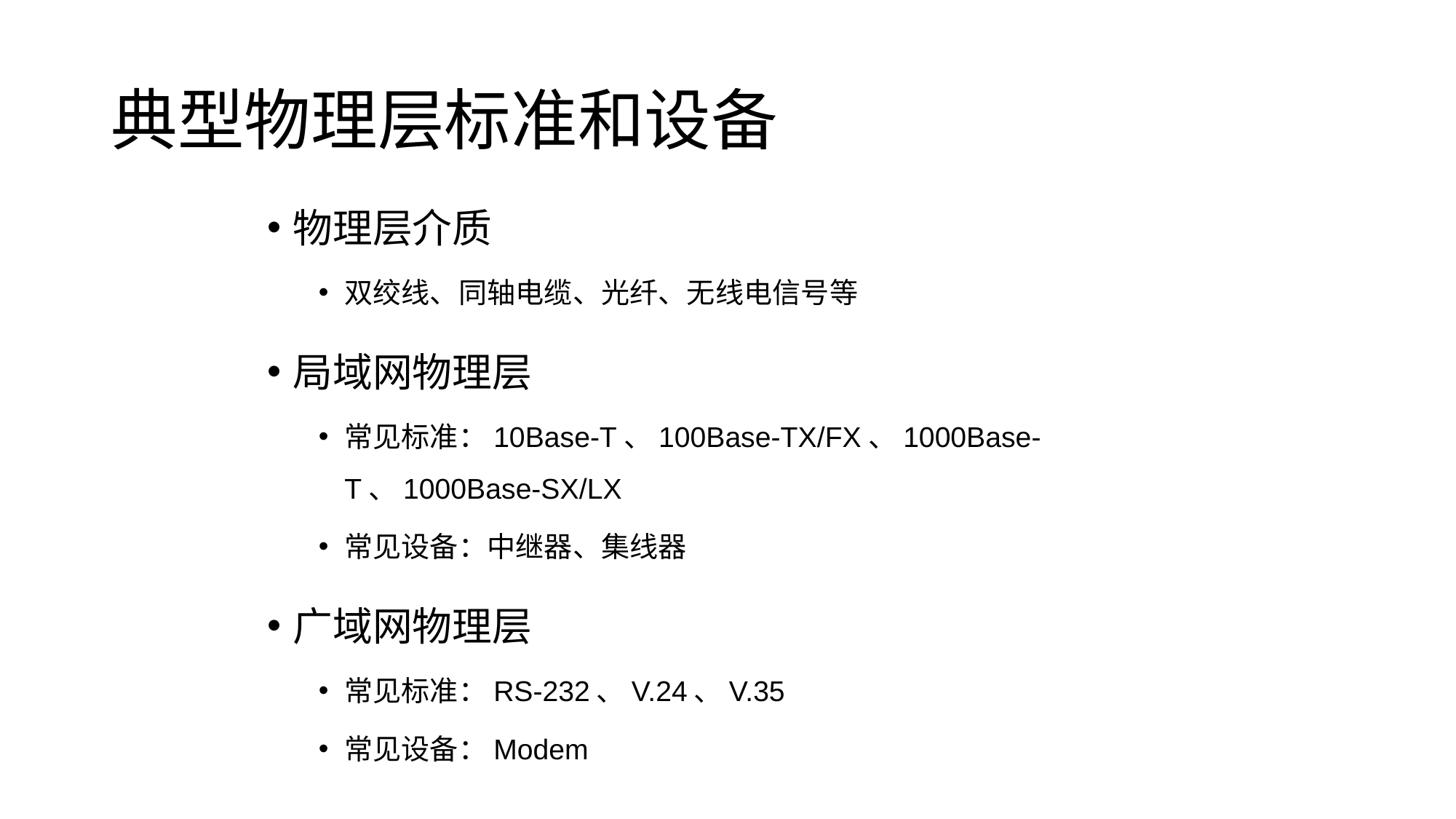

# 典型物理层标准和设备
物理层介质
双绞线、同轴电缆、光纤、无线电信号等
局域网物理层
常见标准：10Base-T、100Base-TX/FX、1000Base-T、1000Base-SX/LX
常见设备：中继器、集线器
广域网物理层
常见标准：RS-232、V.24、V.35
常见设备：Modem